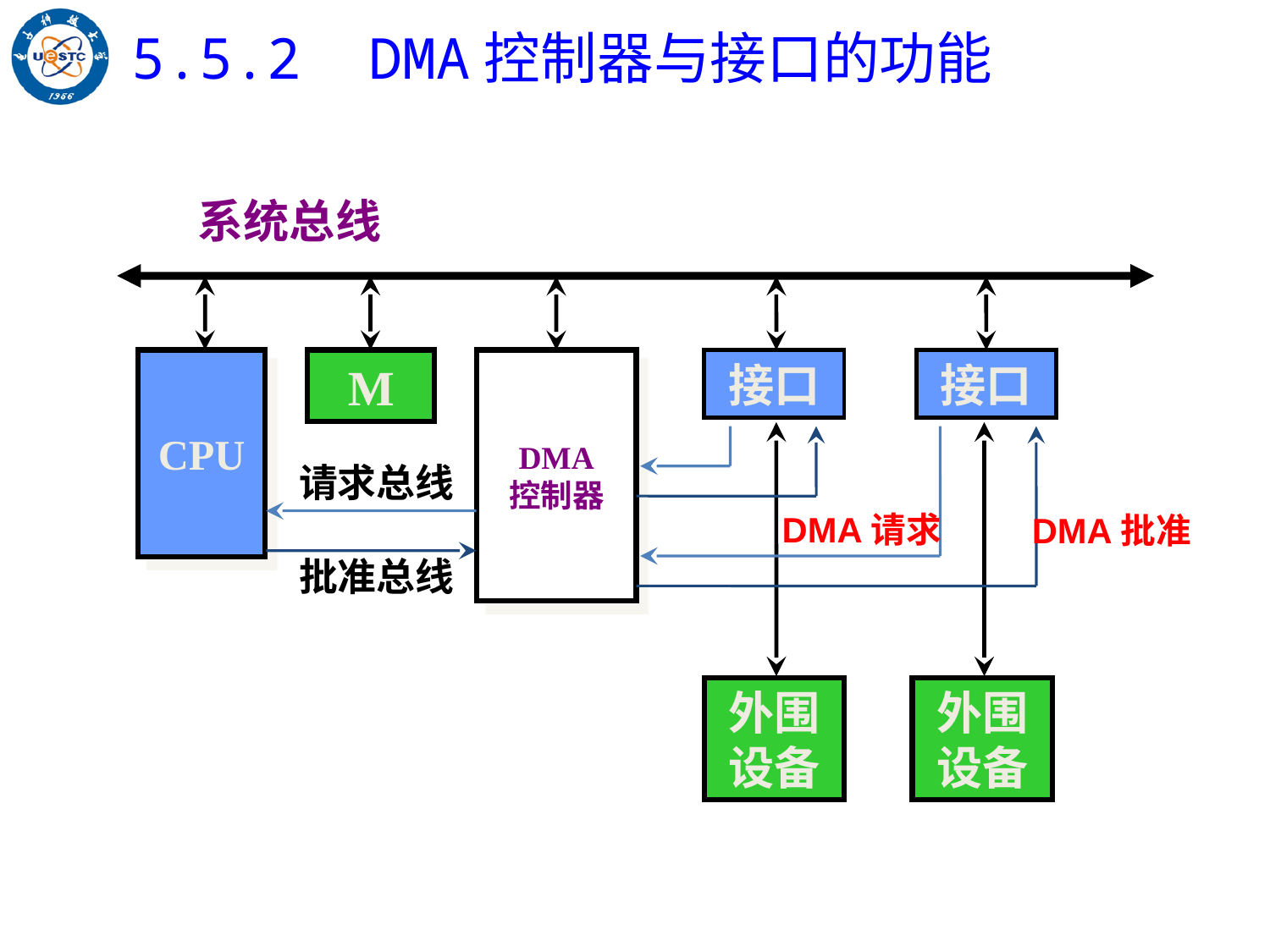

5.5.2  DMA控制器与接口的功能
系统总线

CPU

M
DMA
控制器
接口
接口

请求总线

DMA请求
DMA批准

批准总线

外围设备
外围设备